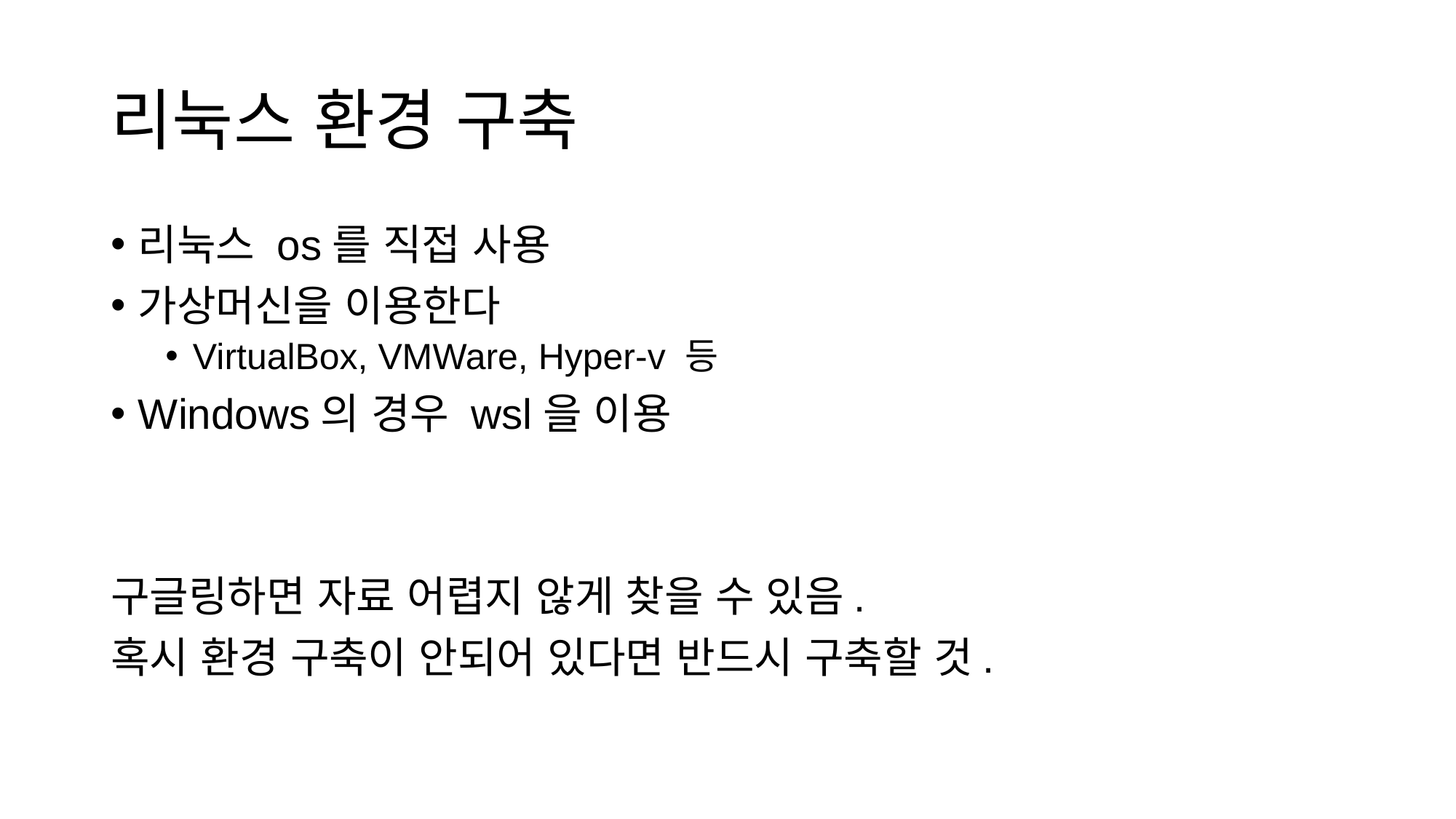

# 리눅스 환경 구축
리눅스 os를 직접 사용
가상머신을 이용한다
VirtualBox, VMWare, Hyper-v 등
Windows의 경우 wsl을 이용

구글링하면 자료 어렵지 않게 찾을 수 있음.
혹시 환경 구축이 안되어 있다면 반드시 구축할 것.